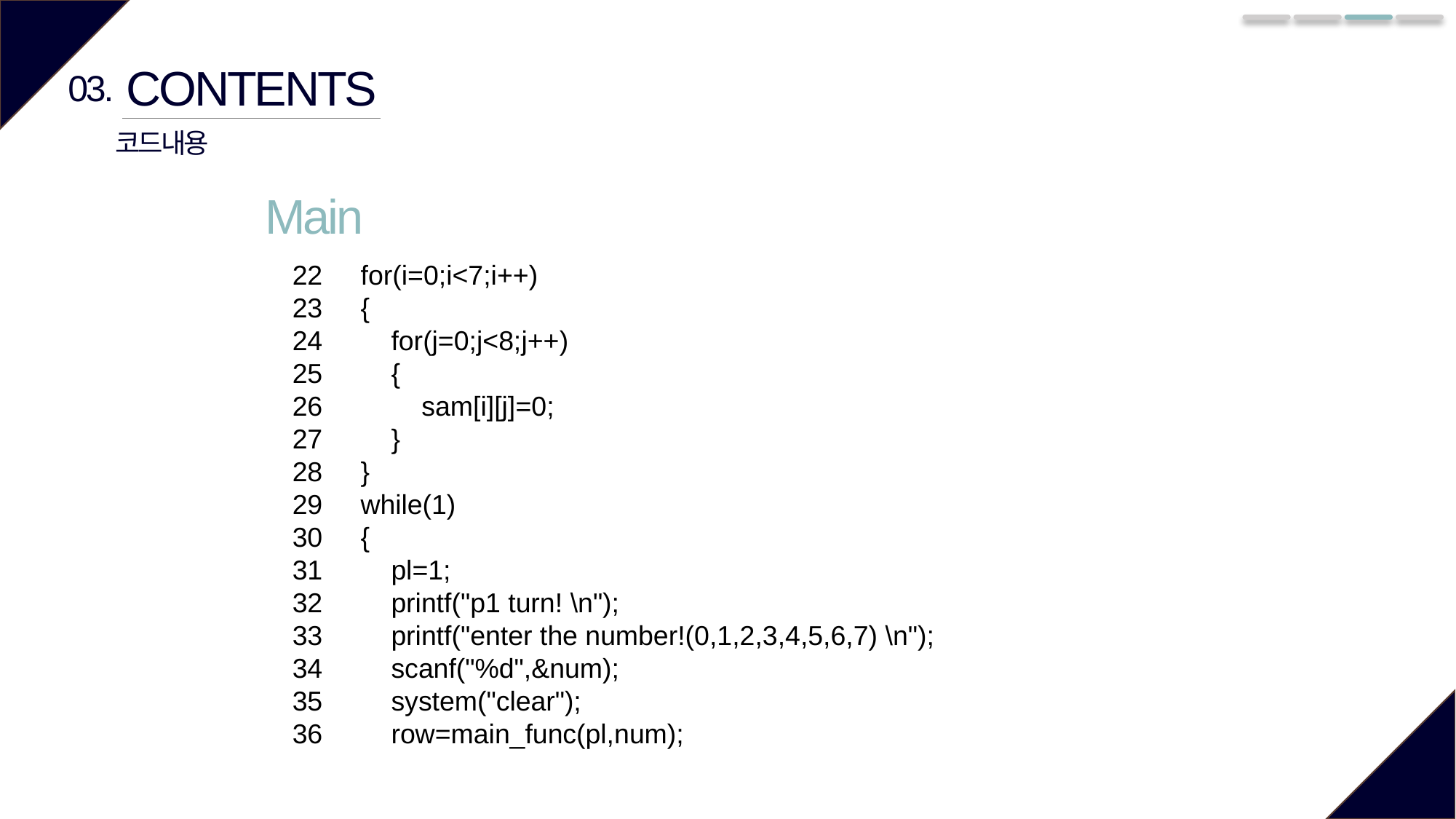

CONTENTS
03.
코드내용
Main
 22     for(i=0;i<7;i++)
 23     {
 24         for(j=0;j<8;j++)
 25         {
 26             sam[i][j]=0;
 27         }
 28     }
 29     while(1)
 30     {
 31         pl=1;
 32         printf("p1 turn! \n");
 33         printf("enter the number!(0,1,2,3,4,5,6,7) \n");
 34         scanf("%d",&num);
 35         system("clear");
 36         row=main_func(pl,num);